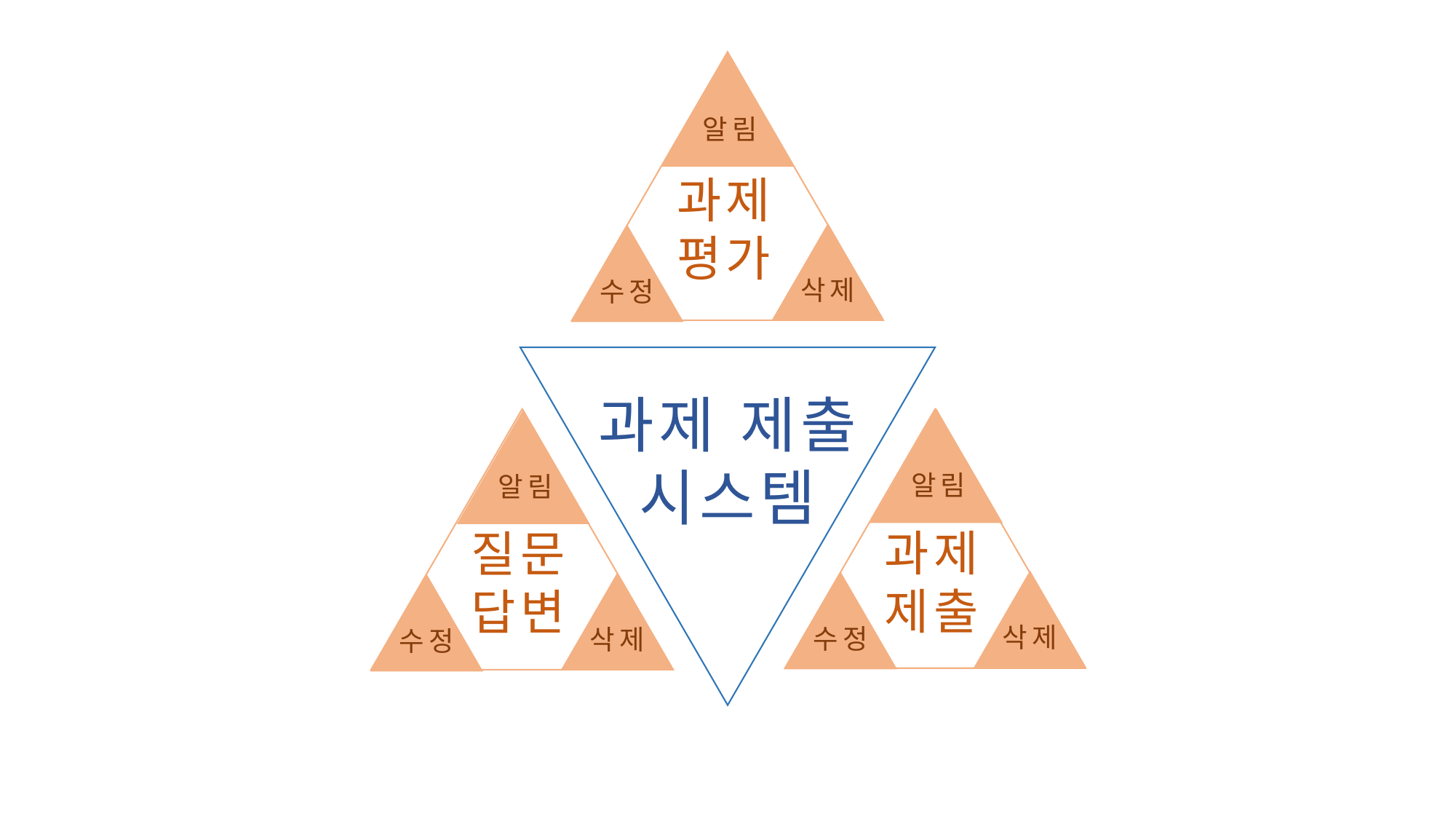

과제
평가

알림

삭제
수정

과제 제출
시스템

알림

과제
제출

삭제
수정

질문
답변

알림

삭제
수정